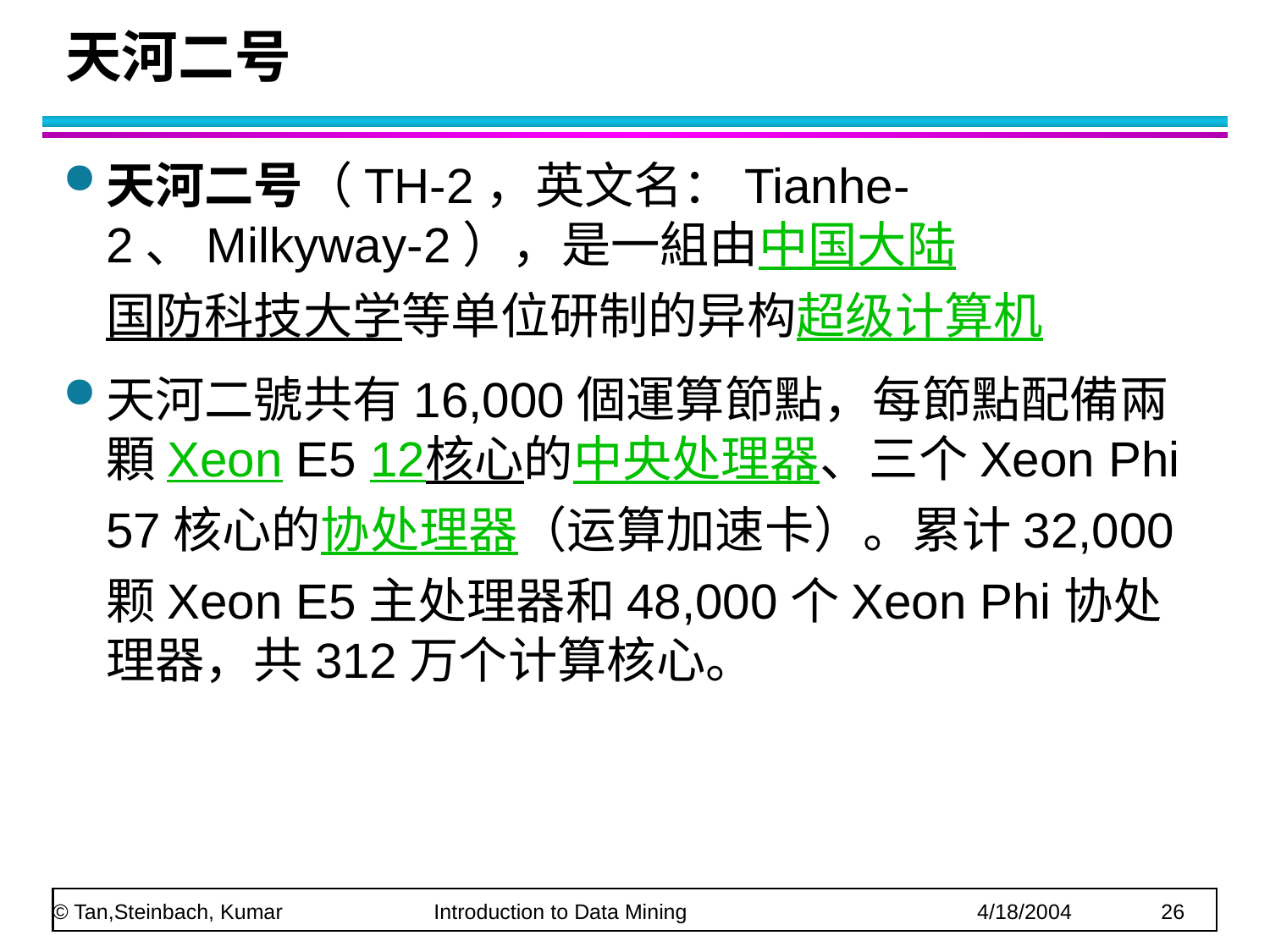

# 天河二号
天河二号（TH-2，英文名：Tianhe-2、Milkyway-2），是一組由中国大陆国防科技大学等单位研制的异构超级计算机
天河二號共有16,000個運算節點，每節點配備兩顆Xeon E5 12核心的中央处理器、三个Xeon Phi 57核心的协处理器（运算加速卡）。累计32,000颗Xeon E5主处理器和48,000个Xeon Phi协处理器，共312万个计算核心。